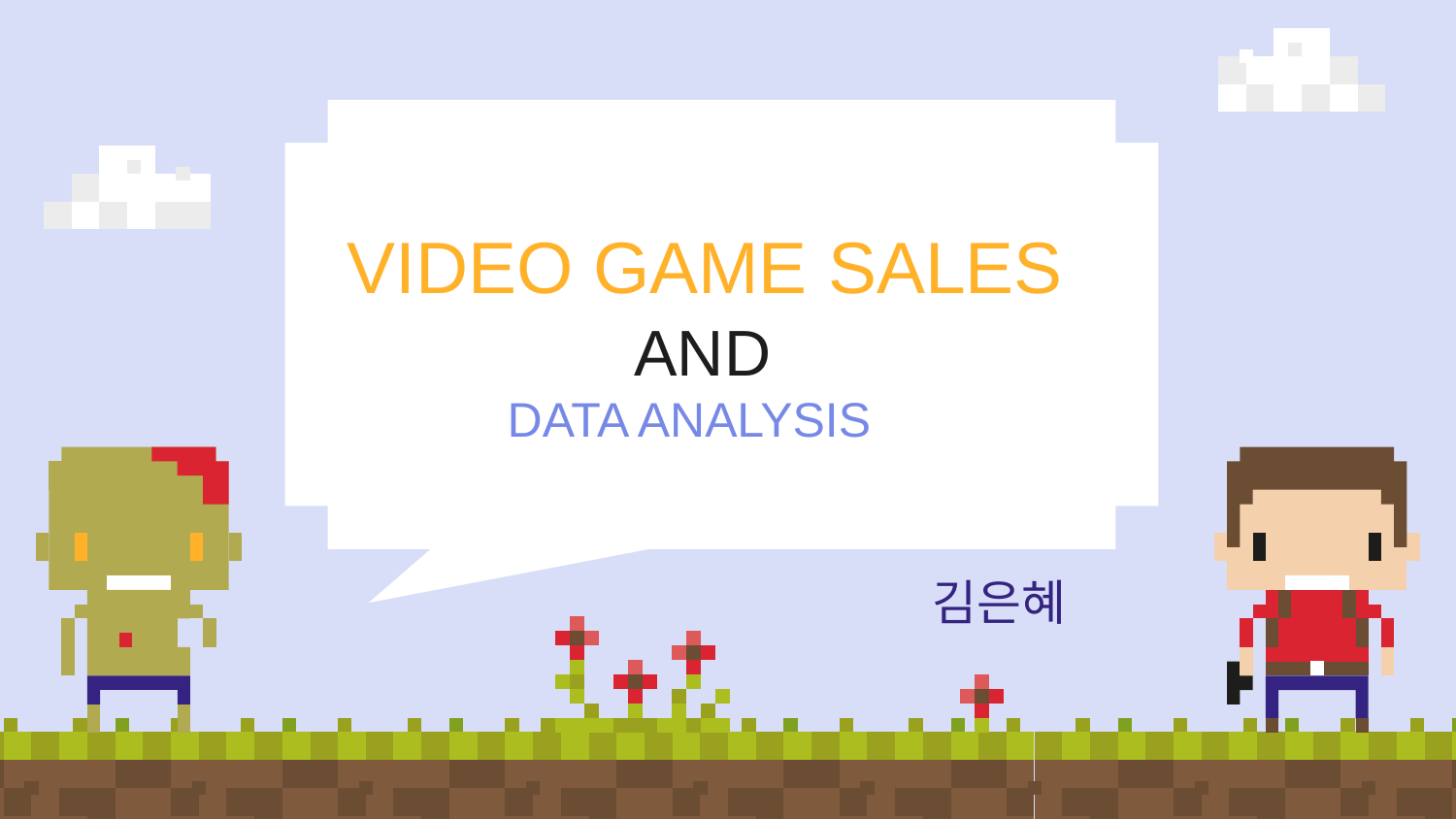

# VIDEO GAME SALES AND DATA ANALYSIS

김은혜